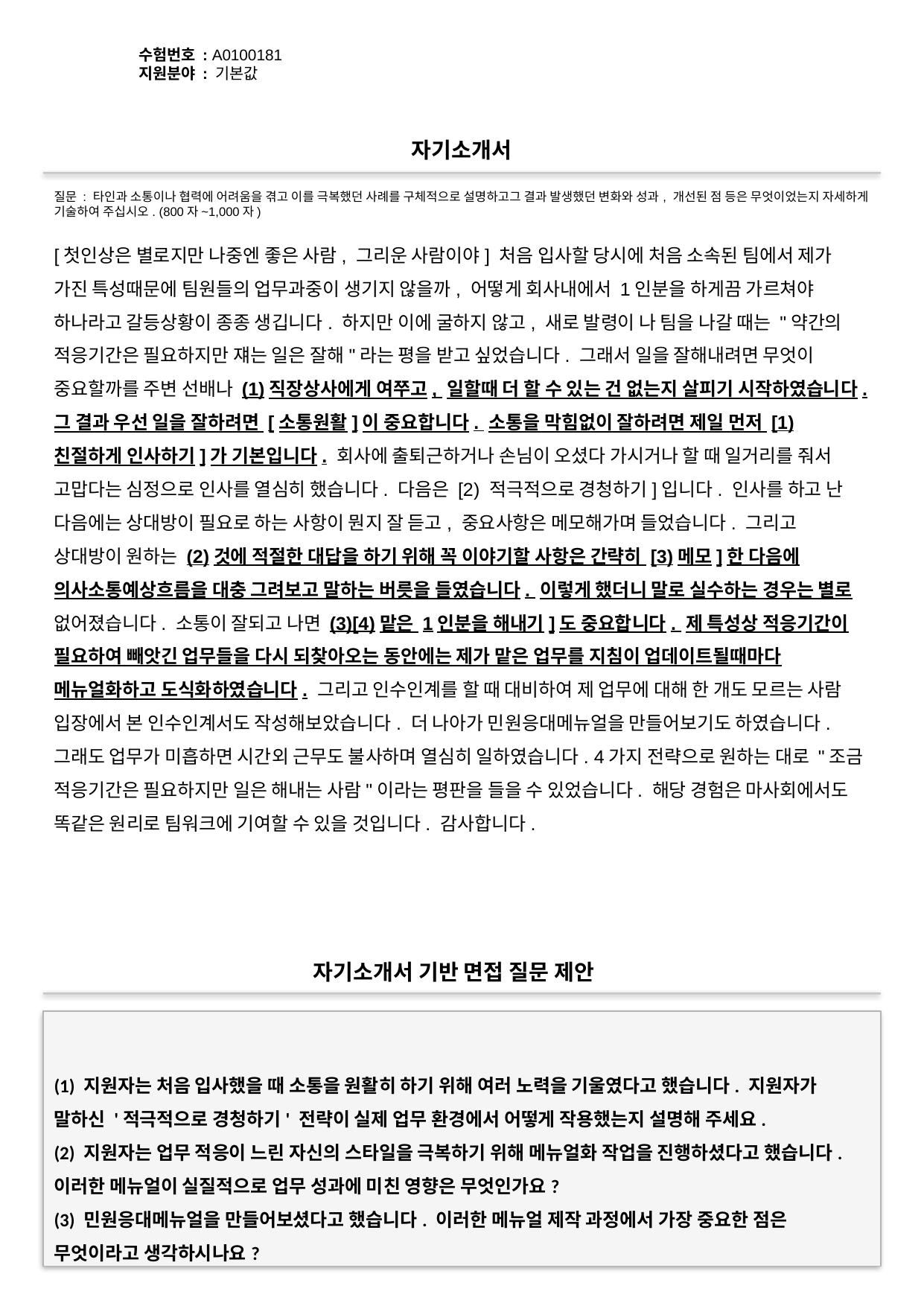

수험번호 : A0100181
지원분야 : 기본값
#

자기소개서

질문 : 타인과 소통이나 협력에 어려움을 겪고 이를 극복했던 사례를 구체적으로 설명하고그 결과 발생했던 변화와 성과, 개선된 점 등은 무엇이었는지 자세하게 기술하여 주십시오. (800자~1,000자)

[첫인상은 별로지만 나중엔 좋은 사람, 그리운 사람이야] 처음 입사할 당시에 처음 소속된 팀에서 제가 가진 특성때문에 팀원들의 업무과중이 생기지 않을까, 어떻게 회사내에서 1인분을 하게끔 가르쳐야 하나라고 갈등상황이 종종 생깁니다. 하지만 이에 굴하지 않고, 새로 발령이 나 팀을 나갈 때는 "약간의 적응기간은 필요하지만 쟤는 일은 잘해"라는 평을 받고 싶었습니다. 그래서 일을 잘해내려면 무엇이 중요할까를 주변 선배나 (1)직장상사에게 여쭈고, 일할때 더 할 수 있는 건 없는지 살피기 시작하였습니다. 그 결과 우선 일을 잘하려면 [소통원활]이 중요합니다. 소통을 막힘없이 잘하려면 제일 먼저 [1) 친절하게 인사하기]가 기본입니다. 회사에 출퇴근하거나 손님이 오셨다 가시거나 할 때 일거리를 줘서 고맙다는 심정으로 인사를 열심히 했습니다. 다음은 [2) 적극적으로 경청하기]입니다. 인사를 하고 난 다음에는 상대방이 필요로 하는 사항이 뭔지 잘 듣고, 중요사항은 메모해가며 들었습니다. 그리고 상대방이 원하는 (2)것에 적절한 대답을 하기 위해 꼭 이야기할 사항은 간략히 [3)메모]한 다음에 의사소통예상흐름을 대충 그려보고 말하는 버릇을 들였습니다. 이렇게 했더니 말로 실수하는 경우는 별로 없어졌습니다. 소통이 잘되고 나면 (3)[4)맡은 1인분을 해내기]도 중요합니다. 제 특성상 적응기간이 필요하여 빼앗긴 업무들을 다시 되찾아오는 동안에는 제가 맡은 업무를 지침이 업데이트될때마다 메뉴얼화하고 도식화하였습니다. 그리고 인수인계를 할 때 대비하여 제 업무에 대해 한 개도 모르는 사람 입장에서 본 인수인계서도 작성해보았습니다. 더 나아가 민원응대메뉴얼을 만들어보기도 하였습니다. 그래도 업무가 미흡하면 시간외 근무도 불사하며 열심히 일하였습니다. 4가지 전략으로 원하는 대로 "조금 적응기간은 필요하지만 일은 해내는 사람"이라는 평판을 들을 수 있었습니다. 해당 경험은 마사회에서도 똑같은 원리로 팀워크에 기여할 수 있을 것입니다. 감사합니다.

자기소개서 기반 면접 질문 제안

(1) 지원자는 처음 입사했을 때 소통을 원활히 하기 위해 여러 노력을 기울였다고 했습니다. 지원자가 말하신 '적극적으로 경청하기' 전략이 실제 업무 환경에서 어떻게 작용했는지 설명해 주세요.
(2) 지원자는 업무 적응이 느린 자신의 스타일을 극복하기 위해 메뉴얼화 작업을 진행하셨다고 했습니다. 이러한 메뉴얼이 실질적으로 업무 성과에 미친 영향은 무엇인가요?
(3) 민원응대메뉴얼을 만들어보셨다고 했습니다. 이러한 메뉴얼 제작 과정에서 가장 중요한 점은 무엇이라고 생각하시나요?